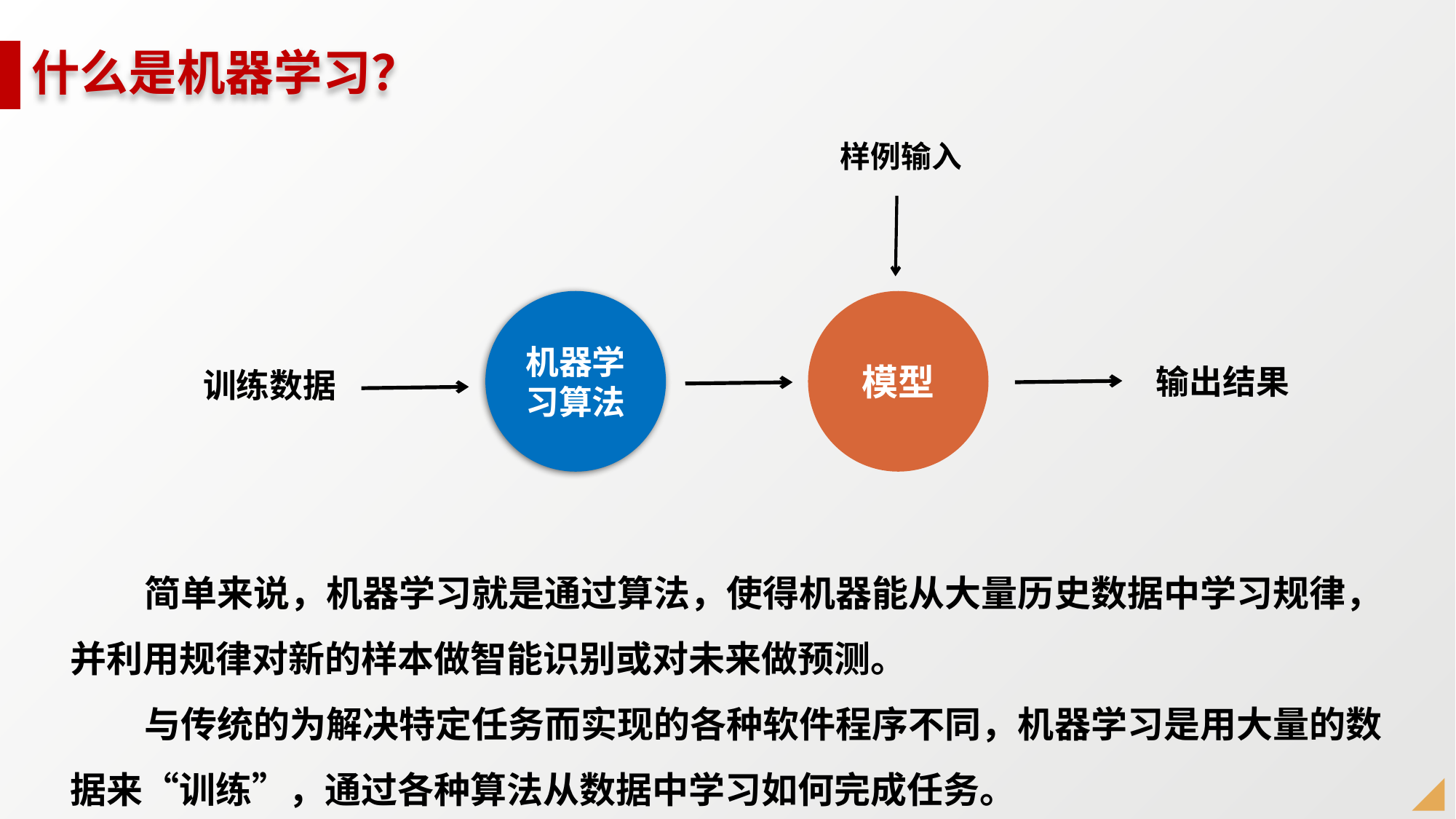

# 什么是机器学习？
样例输入
机器学习算法
模型
    训练数据
输出结果
        简单来说，机器学习就是通过算法，使得机器能从大量历史数据中学习规律，并利用规律对新的样本做智能识别或对未来做预测。
        与传统的为解决特定任务而实现的各种软件程序不同，机器学习是用大量的数据来“训练”，通过各种算法从数据中学习如何完成任务。